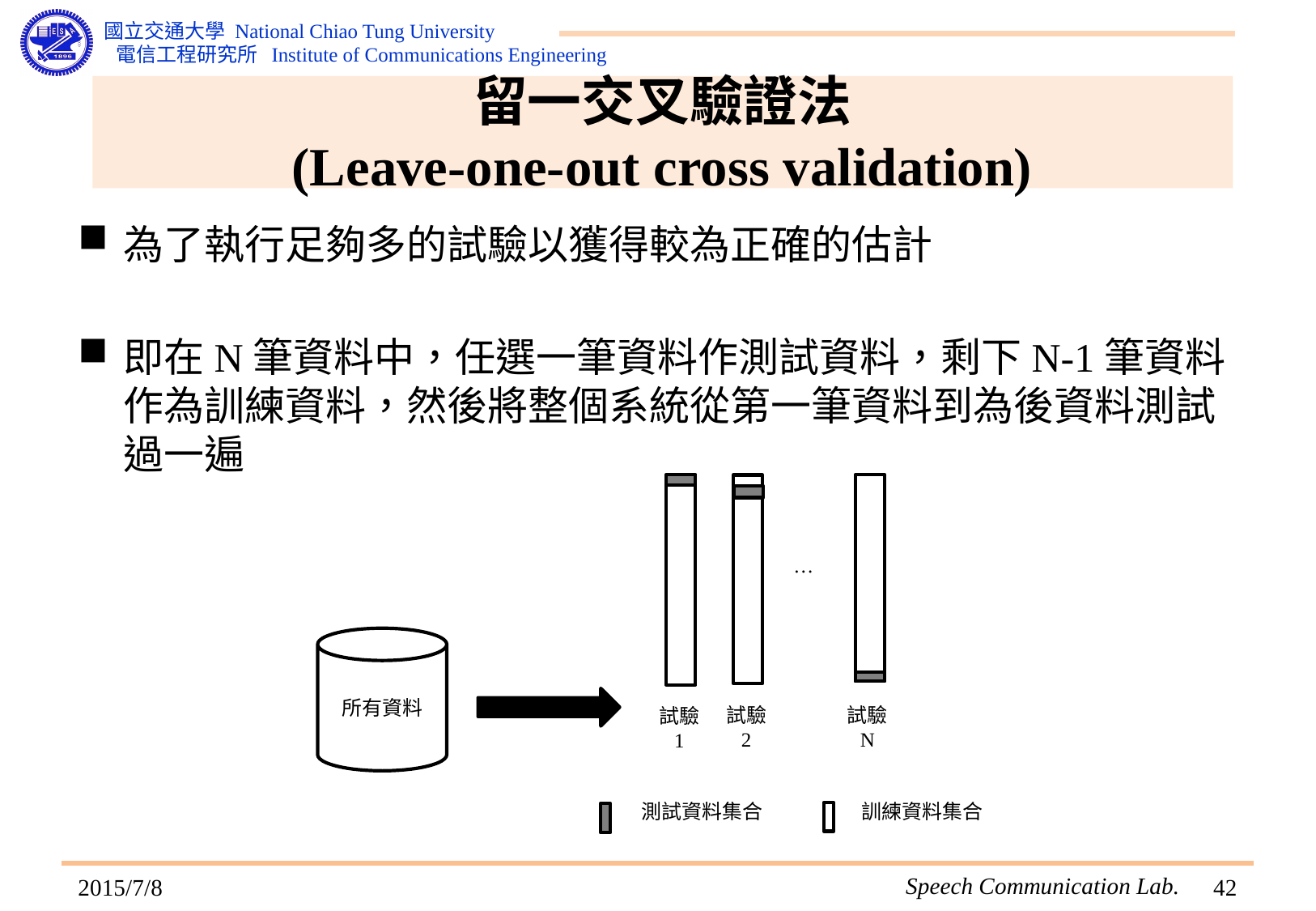

# 留一交叉驗證法 (Leave-one-out cross validation)
為了執行足夠多的試驗以獲得較為正確的估計

即在N筆資料中，任選一筆資料作測試資料，剩下N-1筆資料作為訓練資料，然後將整個系統從第一筆資料到為後資料測試過一遍
…
試驗
2

試驗
N

試驗
1

測試資料集合

訓練資料集合

所有資料

2015/7/8
42